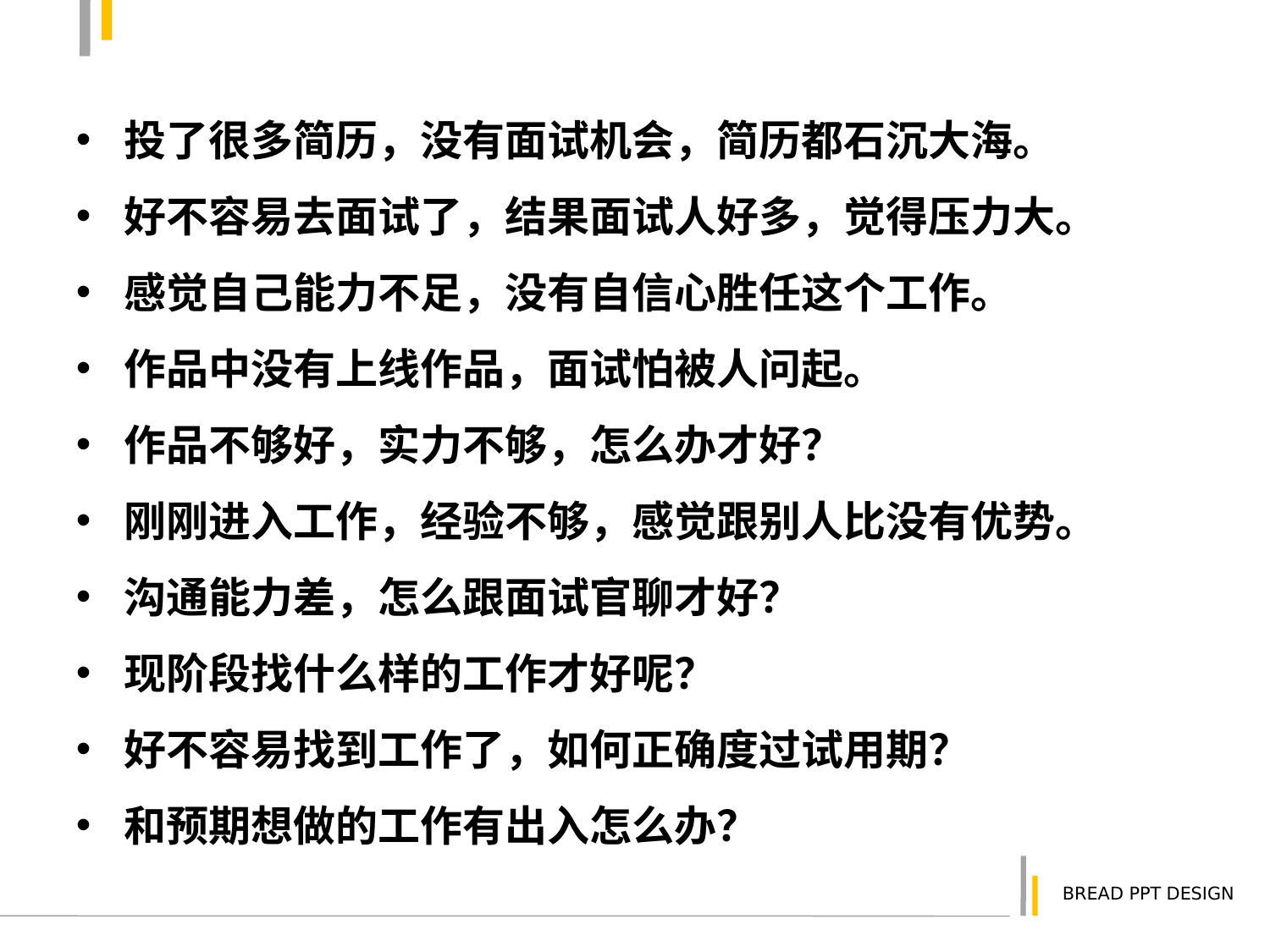

投了很多简历，没有面试机会，简历都石沉大海。
好不容易去面试了，结果面试人好多，觉得压力大。
感觉自己能力不足，没有自信心胜任这个工作。
作品中没有上线作品，面试怕被人问起。
作品不够好，实力不够，怎么办才好？
刚刚进入工作，经验不够，感觉跟别人比没有优势。
沟通能力差，怎么跟面试官聊才好？
现阶段找什么样的工作才好呢？
好不容易找到工作了，如何正确度过试用期？
和预期想做的工作有出入怎么办？